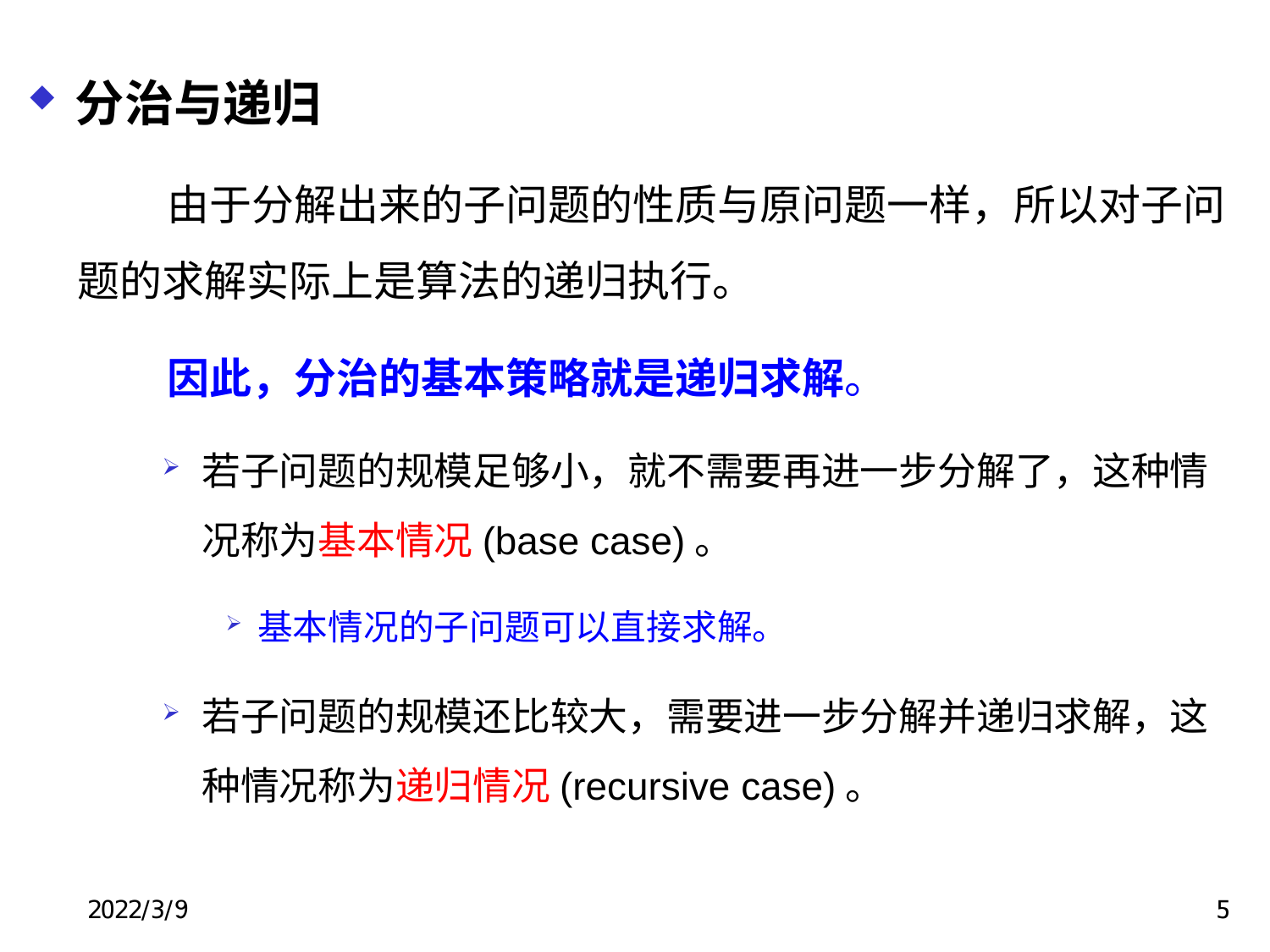

分治与递归
  由于分解出来的子问题的性质与原问题一样，所以对子问题的求解实际上是算法的递归执行。
  因此，分治的基本策略就是递归求解。
若子问题的规模足够小，就不需要再进一步分解了，这种情况称为基本情况(base case)。
基本情况的子问题可以直接求解。
若子问题的规模还比较大，需要进一步分解并递归求解，这种情况称为递归情况(recursive case)。

2022/3/9
5